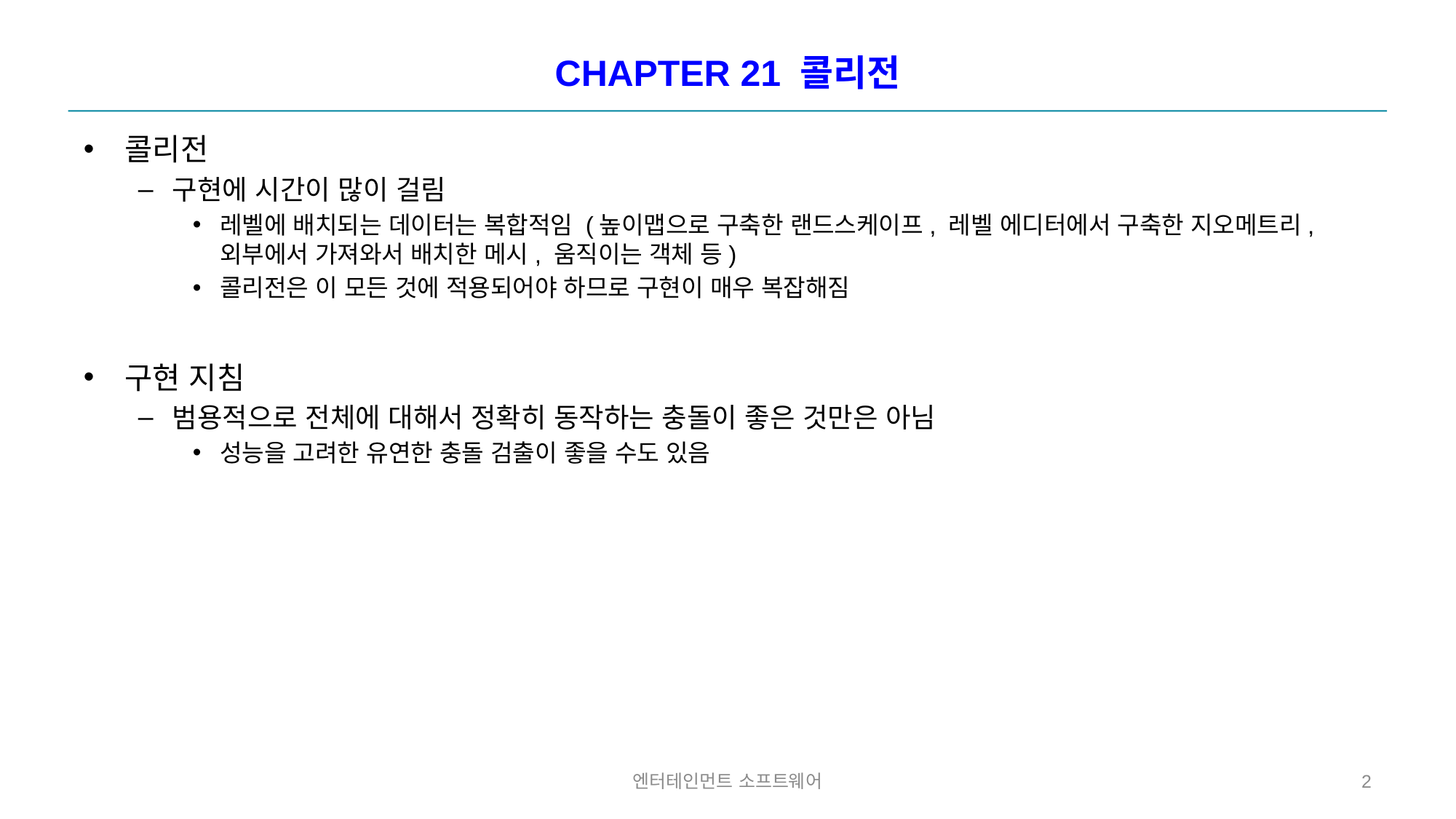

# CHAPTER 21 콜리전
콜리전
구현에 시간이 많이 걸림
레벨에 배치되는 데이터는 복합적임 (높이맵으로 구축한 랜드스케이프, 레벨 에디터에서 구축한 지오메트리, 외부에서 가져와서 배치한 메시, 움직이는 객체 등)
콜리전은 이 모든 것에 적용되어야 하므로 구현이 매우 복잡해짐

구현 지침
범용적으로 전체에 대해서 정확히 동작하는 충돌이 좋은 것만은 아님
성능을 고려한 유연한 충돌 검출이 좋을 수도 있음

엔터테인먼트 소프트웨어
2